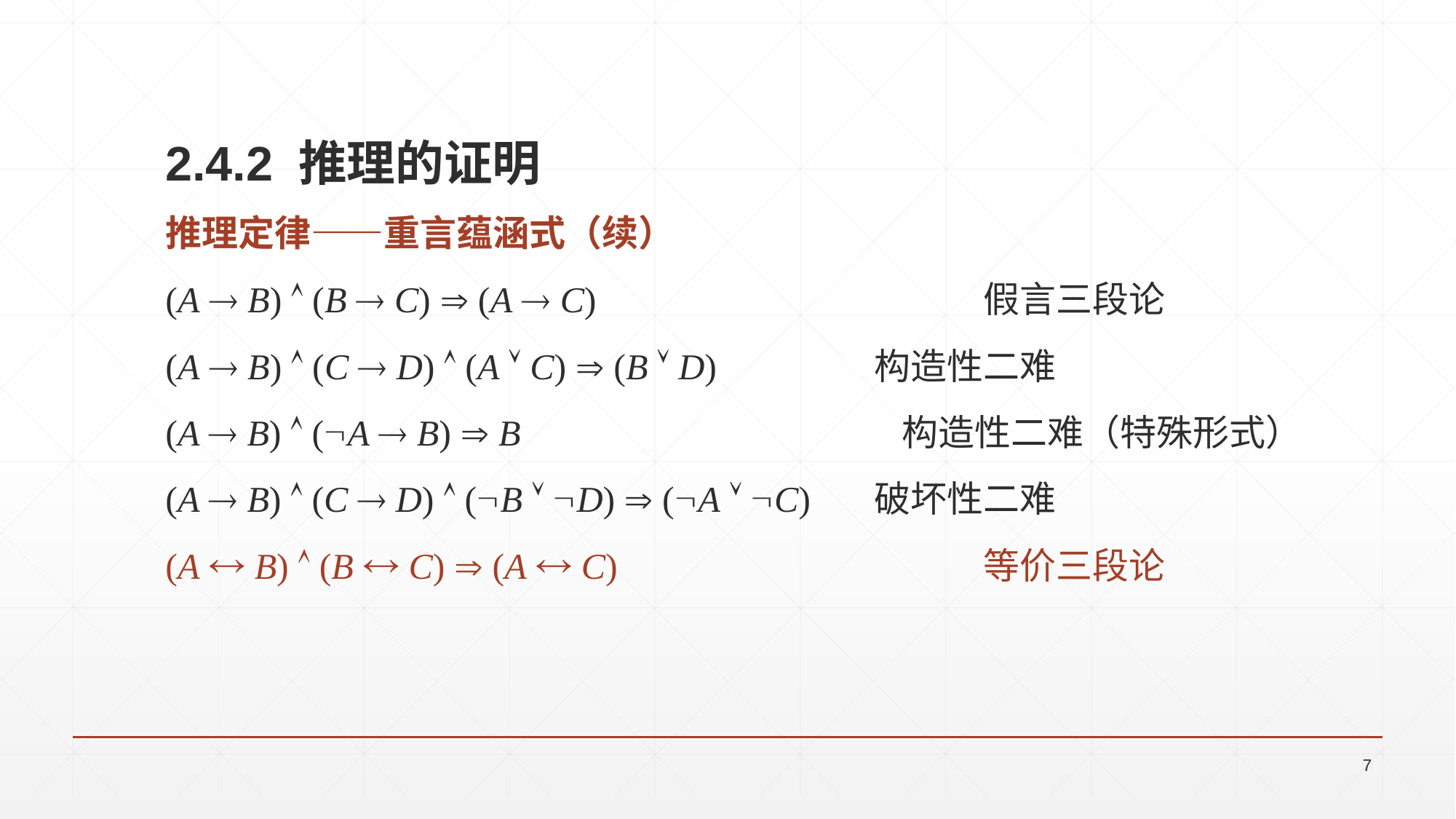

2.4.2 推理的证明
推理定律——重言蕴涵式（续）
(A → B) ∧ (B → C) ⇒ (A → C)                            	  假言三段论
(A → B) ∧ (C → D) ∧ (A ∨ C) ⇒ (B ∨ D)            	  构造性二难
(A → B) ∧ (¬A → B) ⇒ B                   	       	     构造性二难（特殊形式）
(A → B) ∧ (C → D) ∧ (¬B ∨ ¬D) ⇒ (¬A ∨ ¬C)	  破坏性二难
(A ↔ B) ∧ (B ↔ C) ⇒ (A ↔ C)                           	  等价三段论
7